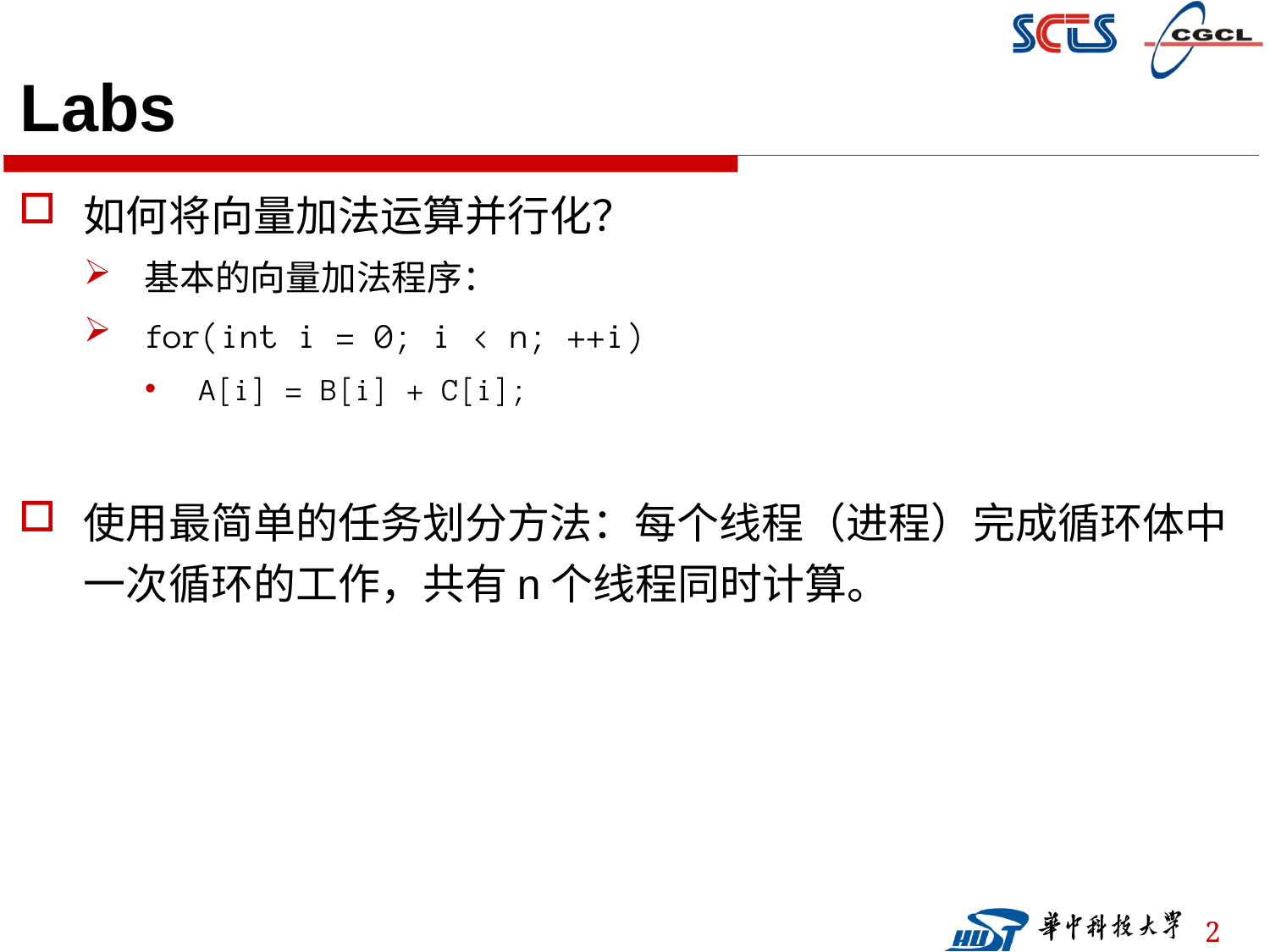

# Labs
如何将向量加法运算并行化？
基本的向量加法程序：
for(int i = 0; i < n; ++i)
A[i] = B[i] + C[i];

使用最简单的任务划分方法：每个线程（进程）完成循环体中一次循环的工作，共有n个线程同时计算。